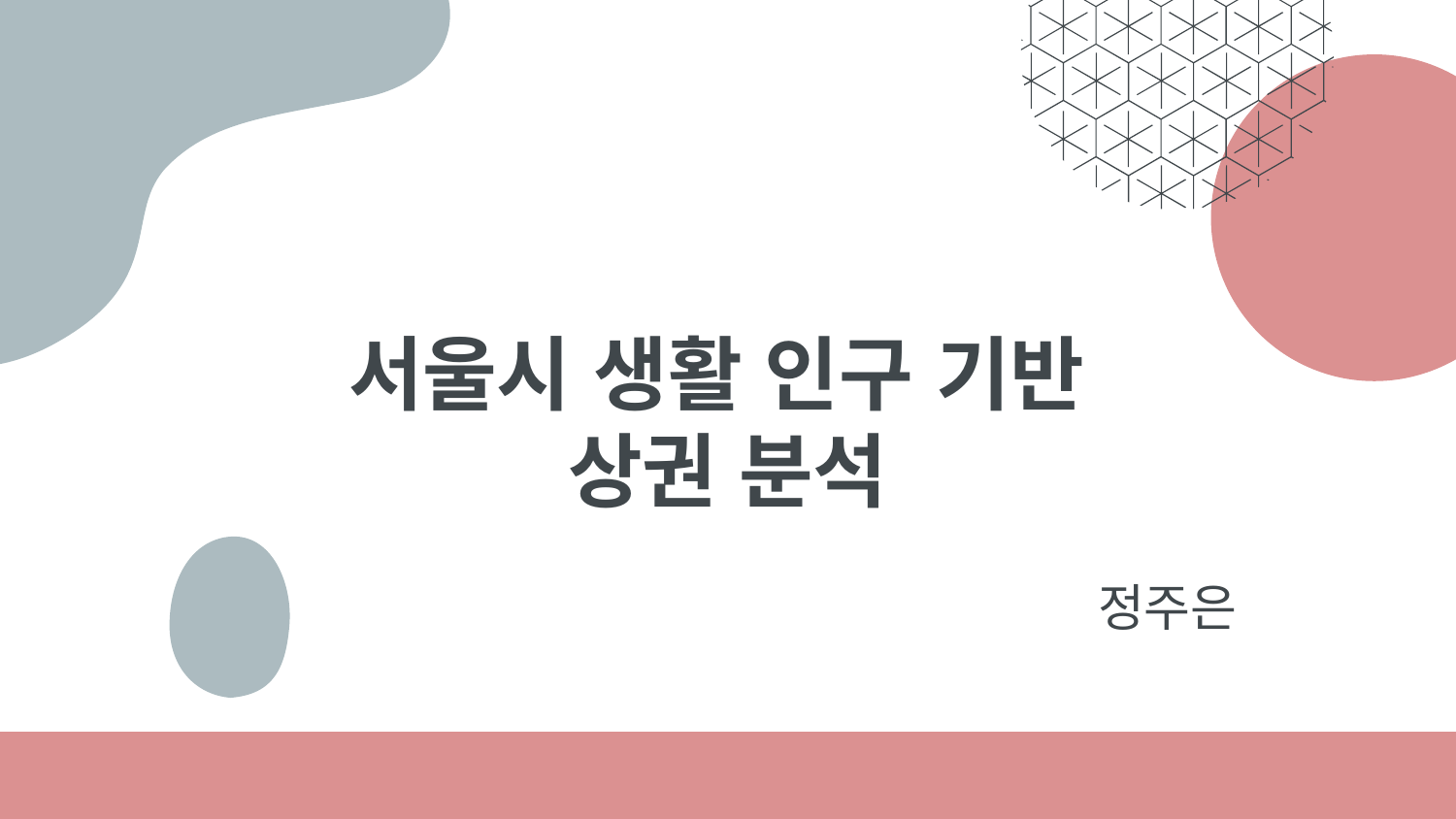

# 서울시 생활 인구 기반 상권 분석
정주은